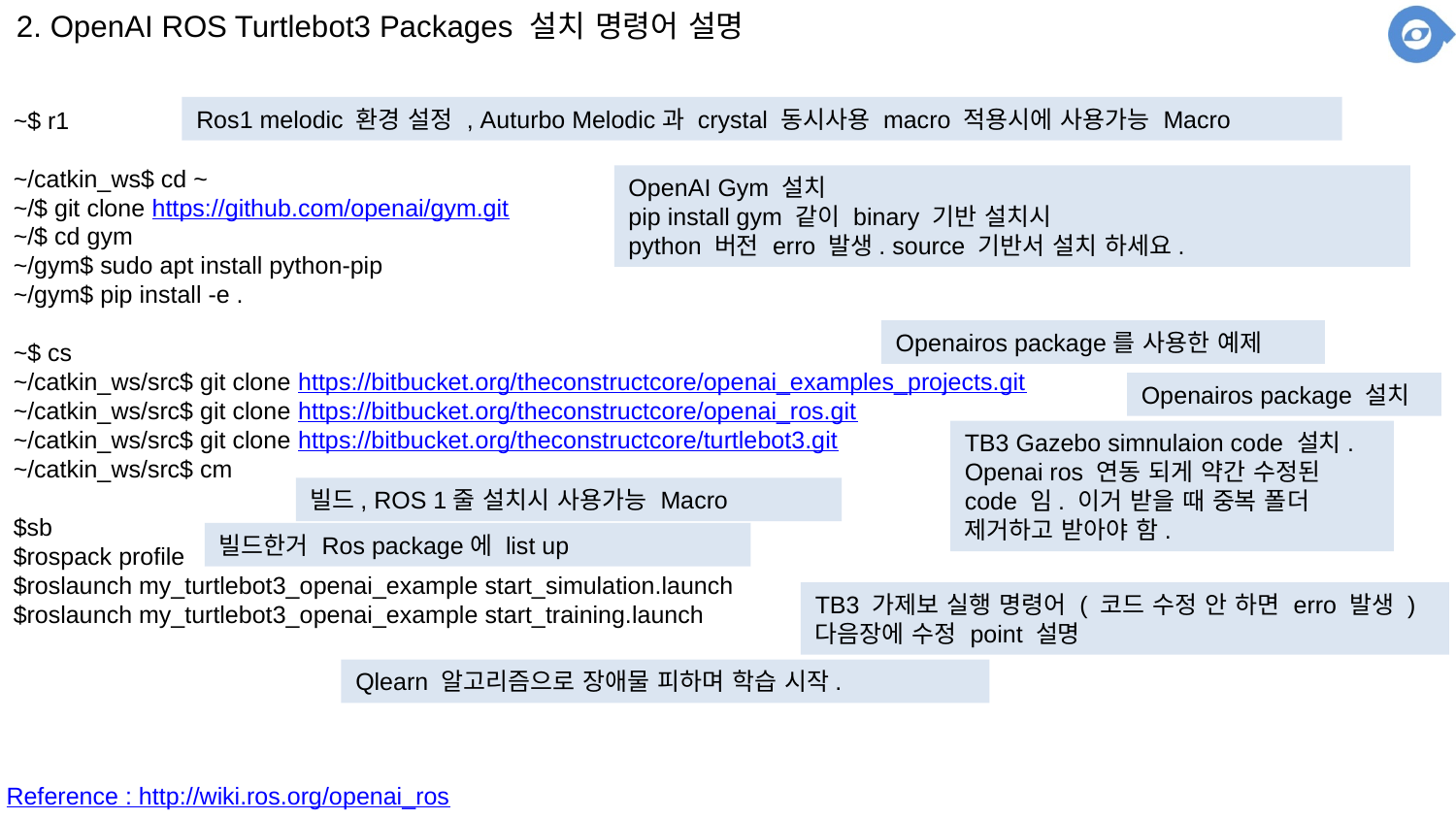

2. OpenAI ROS Turtlebot3 Packages 설치 명령어 설명
Ros1 melodic 환경 설정 , Auturbo Melodic과 crystal 동시사용 macro 적용시에 사용가능 Macro
~$ r1

~/catkin_ws$ cd ~
~/$ git clone https://github.com/openai/gym.git
~/$ cd gym
~/gym$ sudo apt install python-pip
~/gym$ pip install -e .

~$ cs
~/catkin_ws/src$ git clone https://bitbucket.org/theconstructcore/openai_examples_projects.git
~/catkin_ws/src$ git clone https://bitbucket.org/theconstructcore/openai_ros.git
~/catkin_ws/src$ git clone https://bitbucket.org/theconstructcore/turtlebot3.git
~/catkin_ws/src$ cm

$sb
$rospack profile
$roslaunch my_turtlebot3_openai_example start_simulation.launch
$roslaunch my_turtlebot3_openai_example start_training.launch

OpenAI Gym 설치
pip install gym 같이 binary 기반 설치시
python 버전 erro 발생. source 기반서 설치 하세요.
Openairos package를 사용한 예제
Openairos package 설치
TB3 Gazebo simnulaion code 설치. Openai ros 연동 되게 약간 수정된 code 임. 이거 받을 때 중복 폴더 제거하고 받아야 함.
빌드, ROS 1줄 설치시 사용가능 Macro
빌드한거 Ros package에 list up
TB3 가제보 실행 명령어 ( 코드 수정 안 하면 erro 발생 )
다음장에 수정 point 설명
Qlearn 알고리즘으로 장애물 피하며 학습 시작.
Reference : http://wiki.ros.org/openai_ros